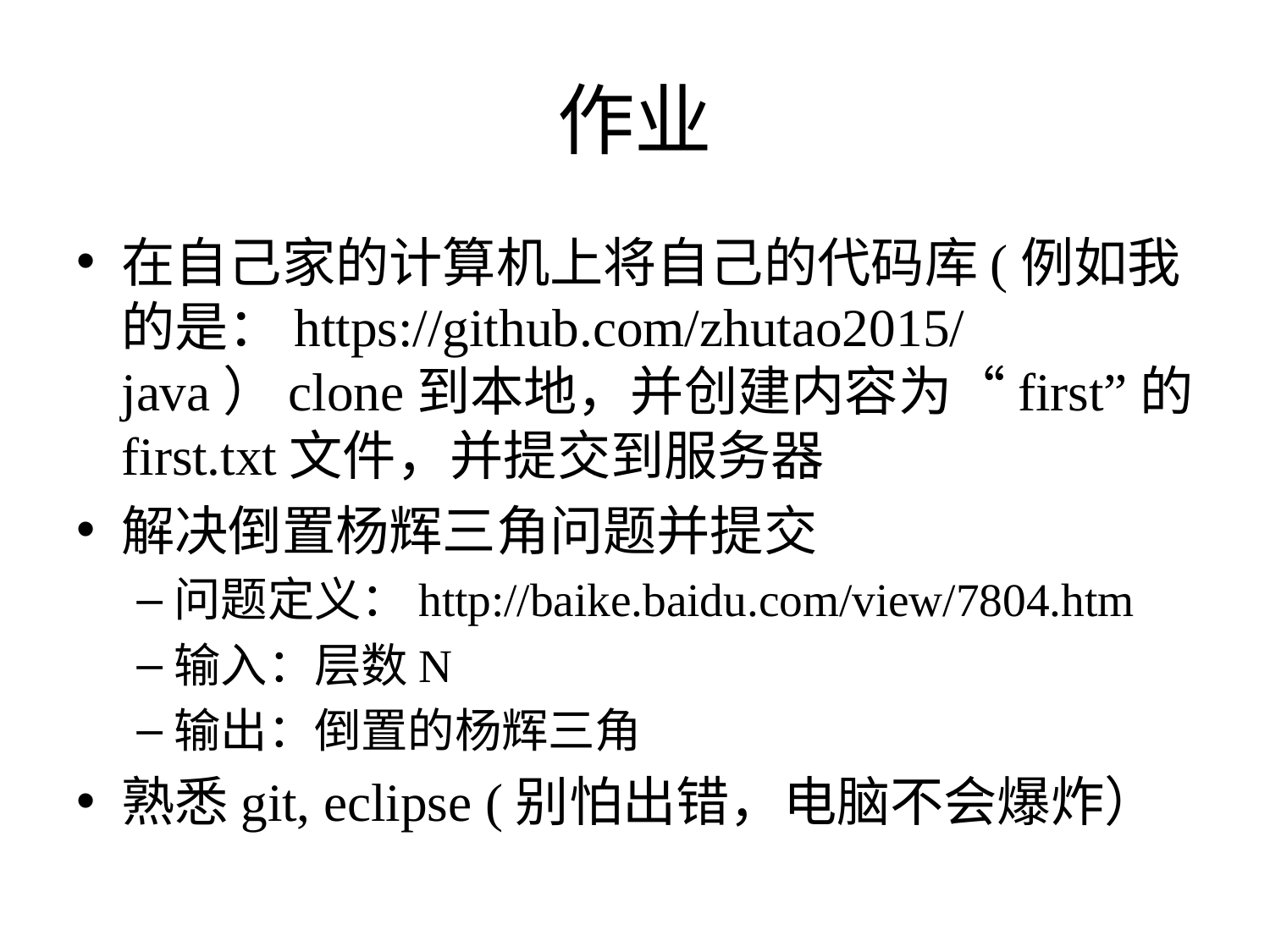

# 作业
在自己家的计算机上将自己的代码库(例如我的是：https://github.com/zhutao2015/java）clone到本地，并创建内容为“first”的first.txt文件，并提交到服务器
解决倒置杨辉三角问题并提交
问题定义：http://baike.baidu.com/view/7804.htm
输入：层数N
输出：倒置的杨辉三角
熟悉git, eclipse (别怕出错，电脑不会爆炸）